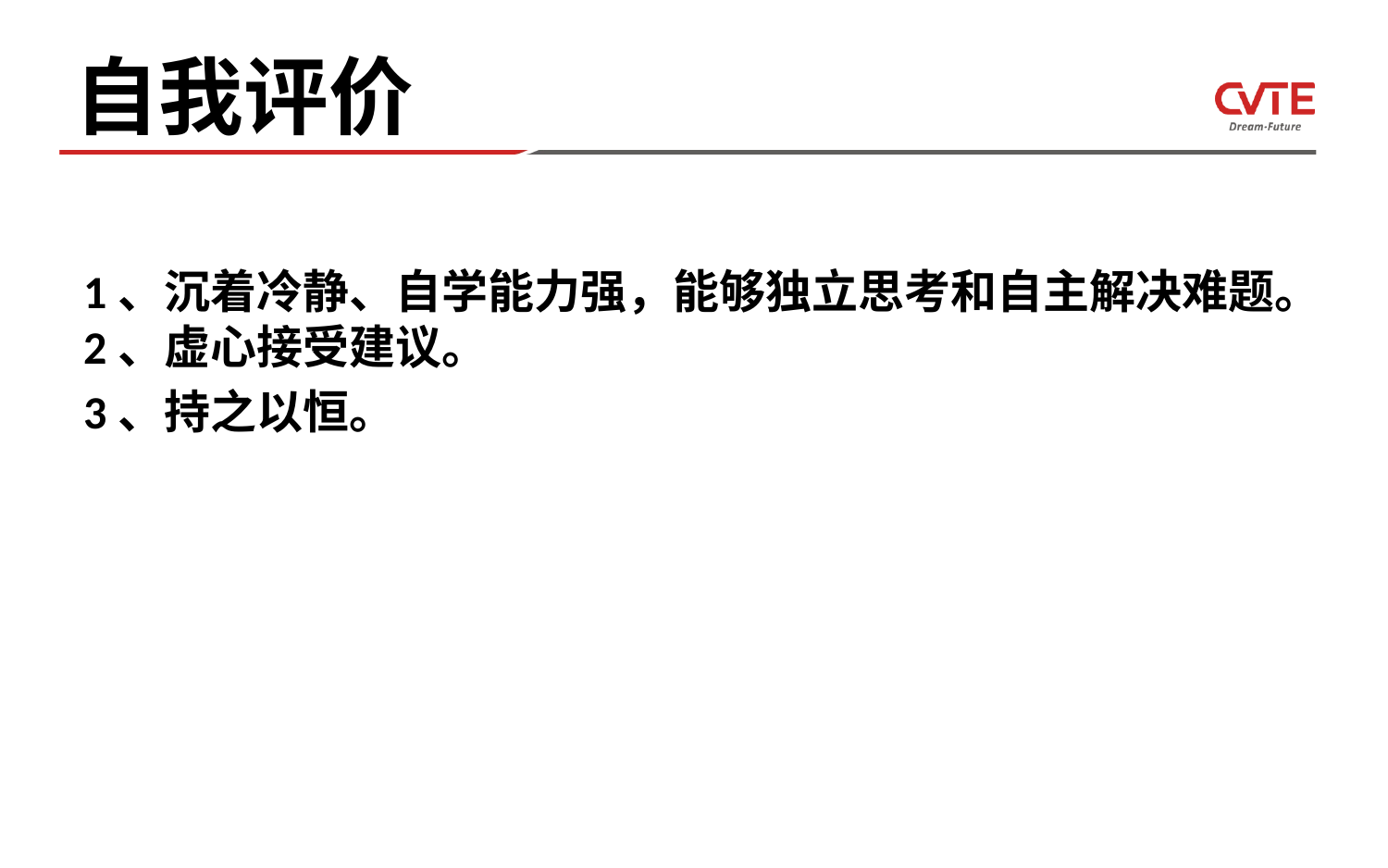

# 自我评价

1、沉着冷静、自学能力强，能够独立思考和自主解决难题。2、虚心接受建议。
3、持之以恒。